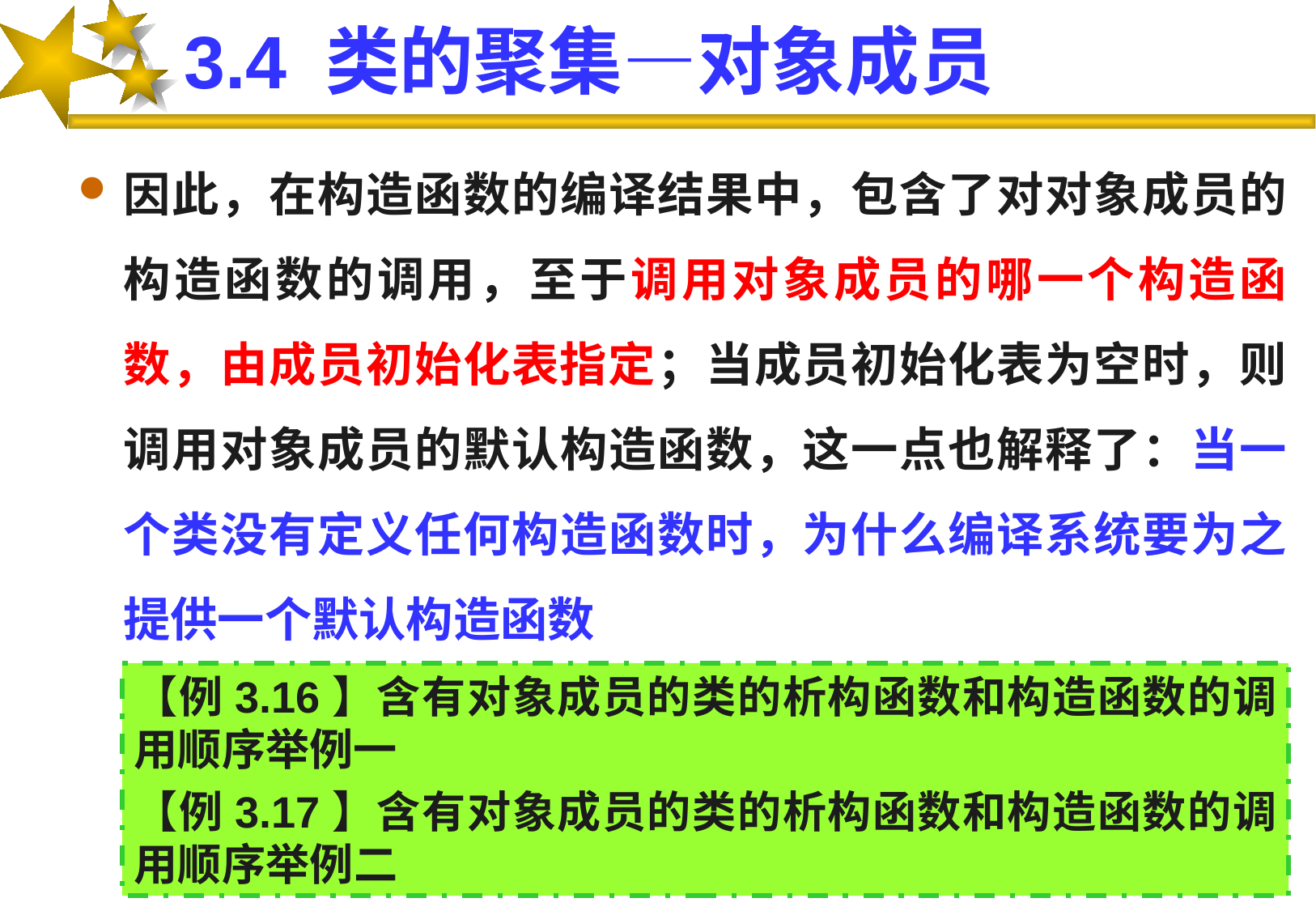

# 3.4 类的聚集—对象成员
因此，在构造函数的编译结果中，包含了对对象成员的构造函数的调用，至于调用对象成员的哪一个构造函数，由成员初始化表指定；当成员初始化表为空时，则调用对象成员的默认构造函数，这一点也解释了：当一个类没有定义任何构造函数时，为什么编译系统要为之提供一个默认构造函数
【例3.16】含有对象成员的类的析构函数和构造函数的调用顺序举例一
【例3.17】含有对象成员的类的析构函数和构造函数的调用顺序举例二